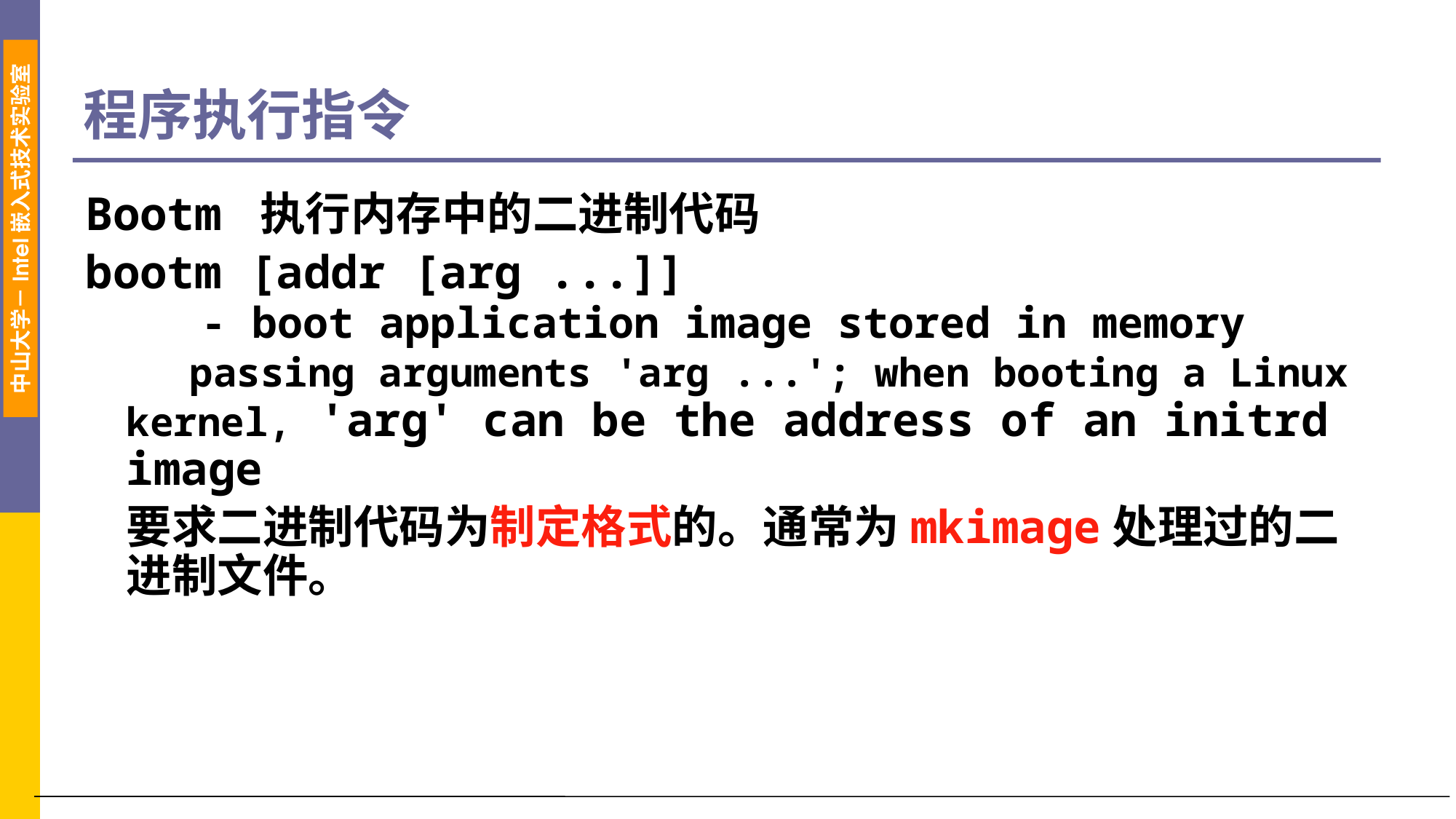

# 程序执行指令
Bootm 执行内存中的二进制代码
bootm [addr [arg ...]]
    - boot application image stored in memory
    passing arguments 'arg ...'; when booting a Linux kernel, 'arg' can be the address of an initrd image
	要求二进制代码为制定格式的。通常为mkimage处理过的二进制文件。